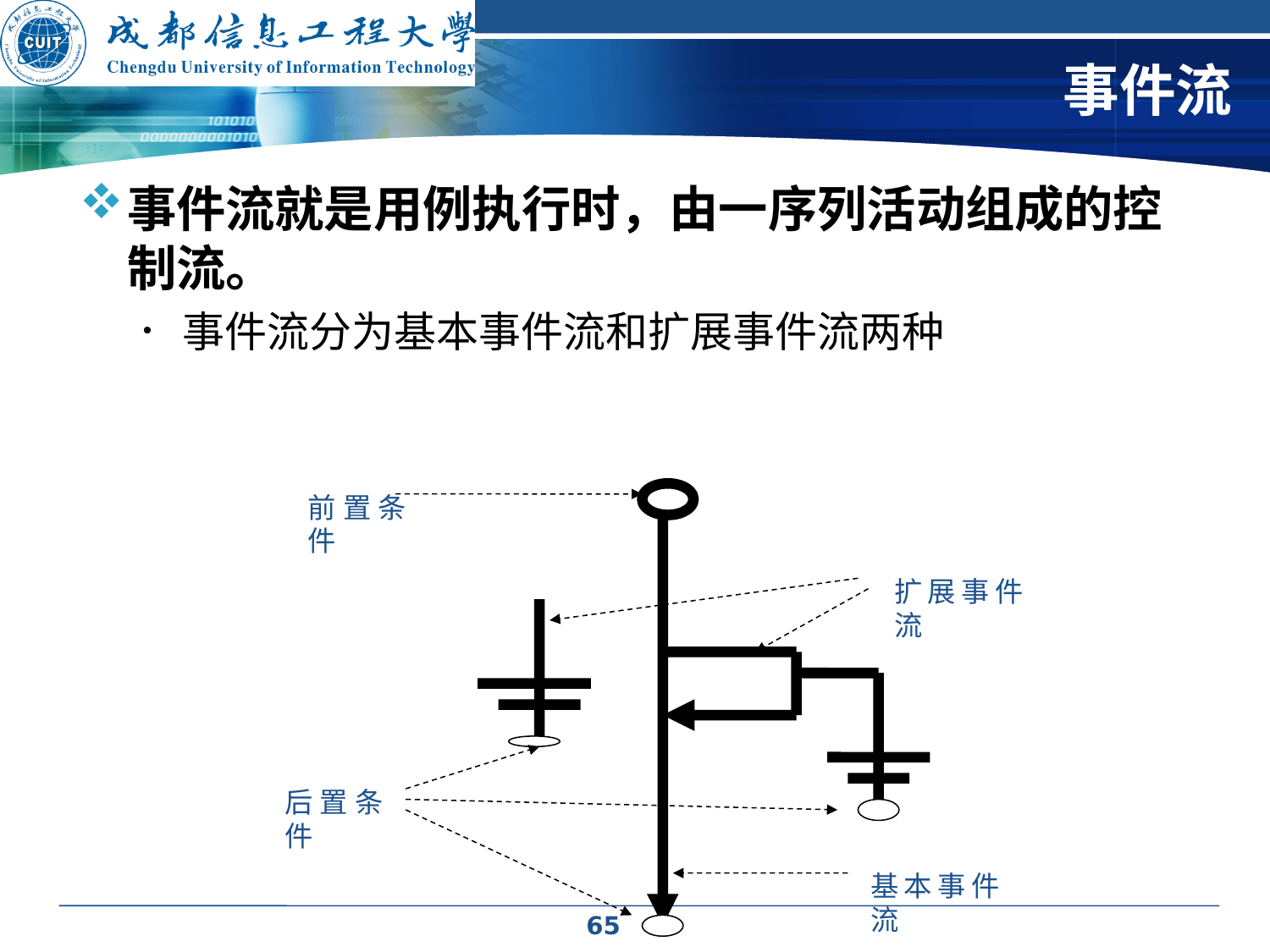

# 事件流
事件流就是用例执行时，由一序列活动组成的控制流。
事件流分为基本事件流和扩展事件流两种

前置条件

扩展事件流

后置条件

基本事件流

65